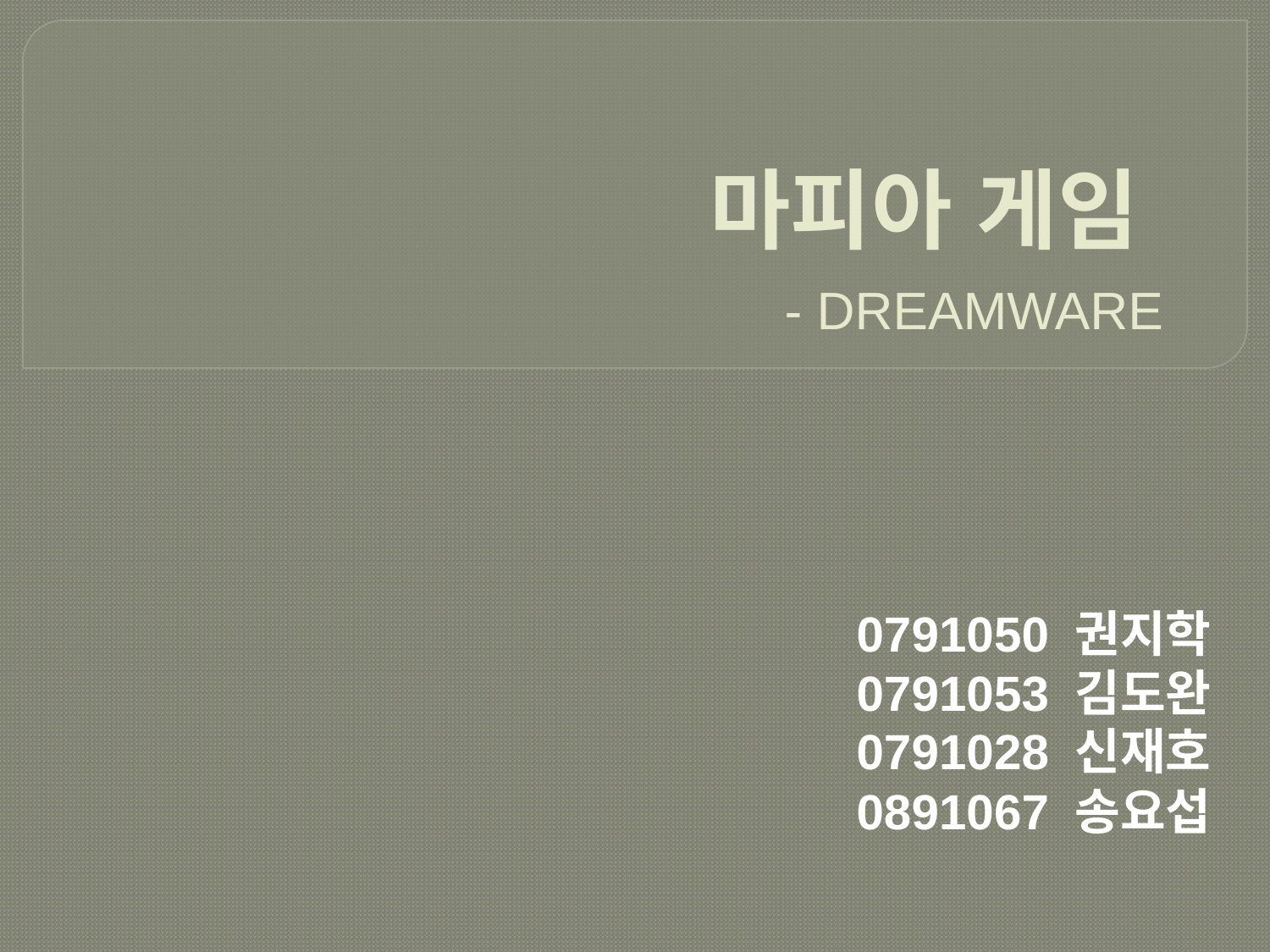

# 마피아 게임 - DREAMWARE
0791050 권지학
0791053 김도완
0791028 신재호
0891067 송요섭